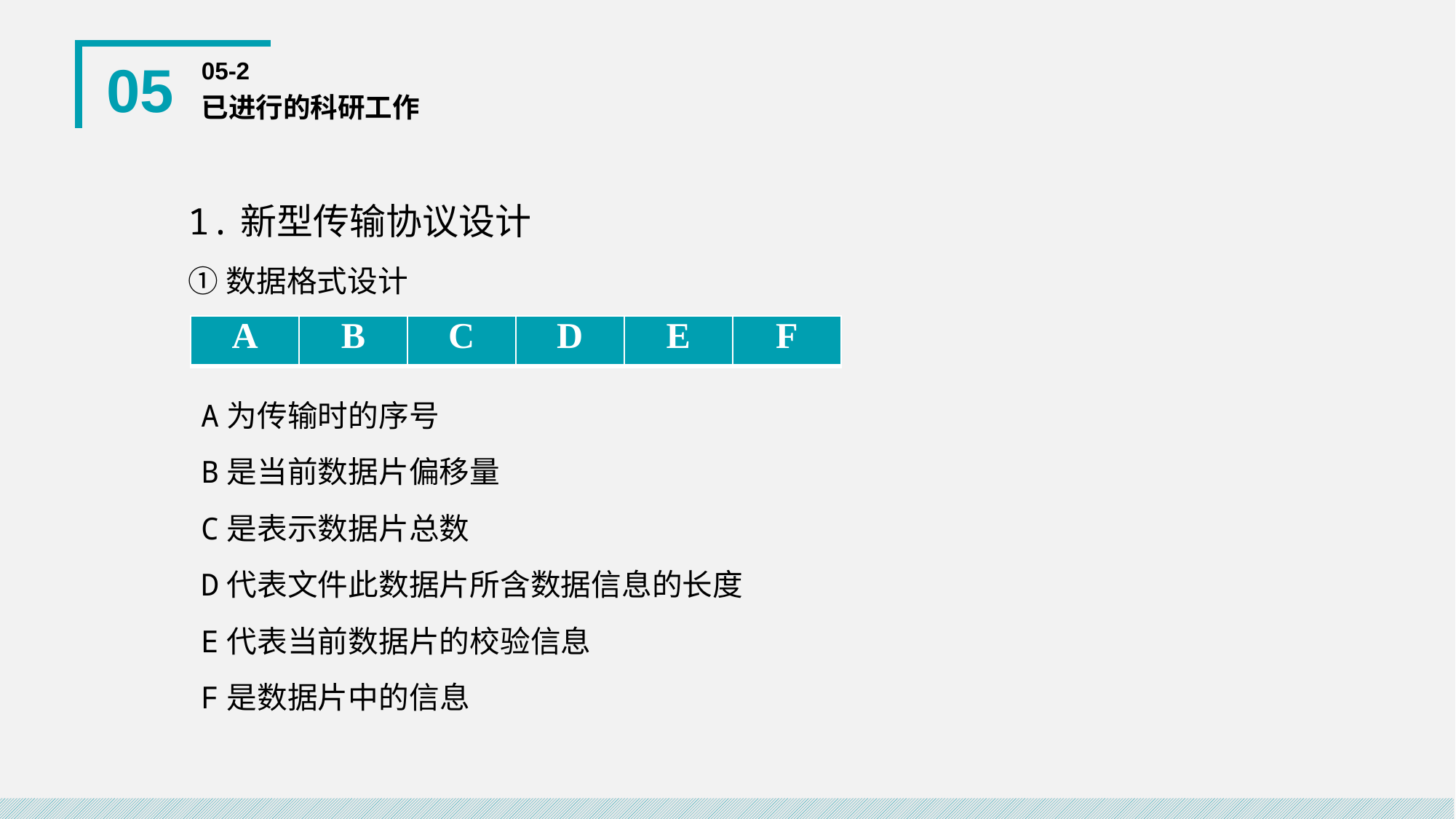

05
05-2
已进行的科研工作
1.新型传输协议设计
①数据格式设计

| A | B | C | D | E | F |
| --- | --- | --- | --- | --- | --- |
A为传输时的序号
B是当前数据片偏移量
C是表示数据片总数
D代表文件此数据片所含数据信息的长度
E代表当前数据片的校验信息
F是数据片中的信息